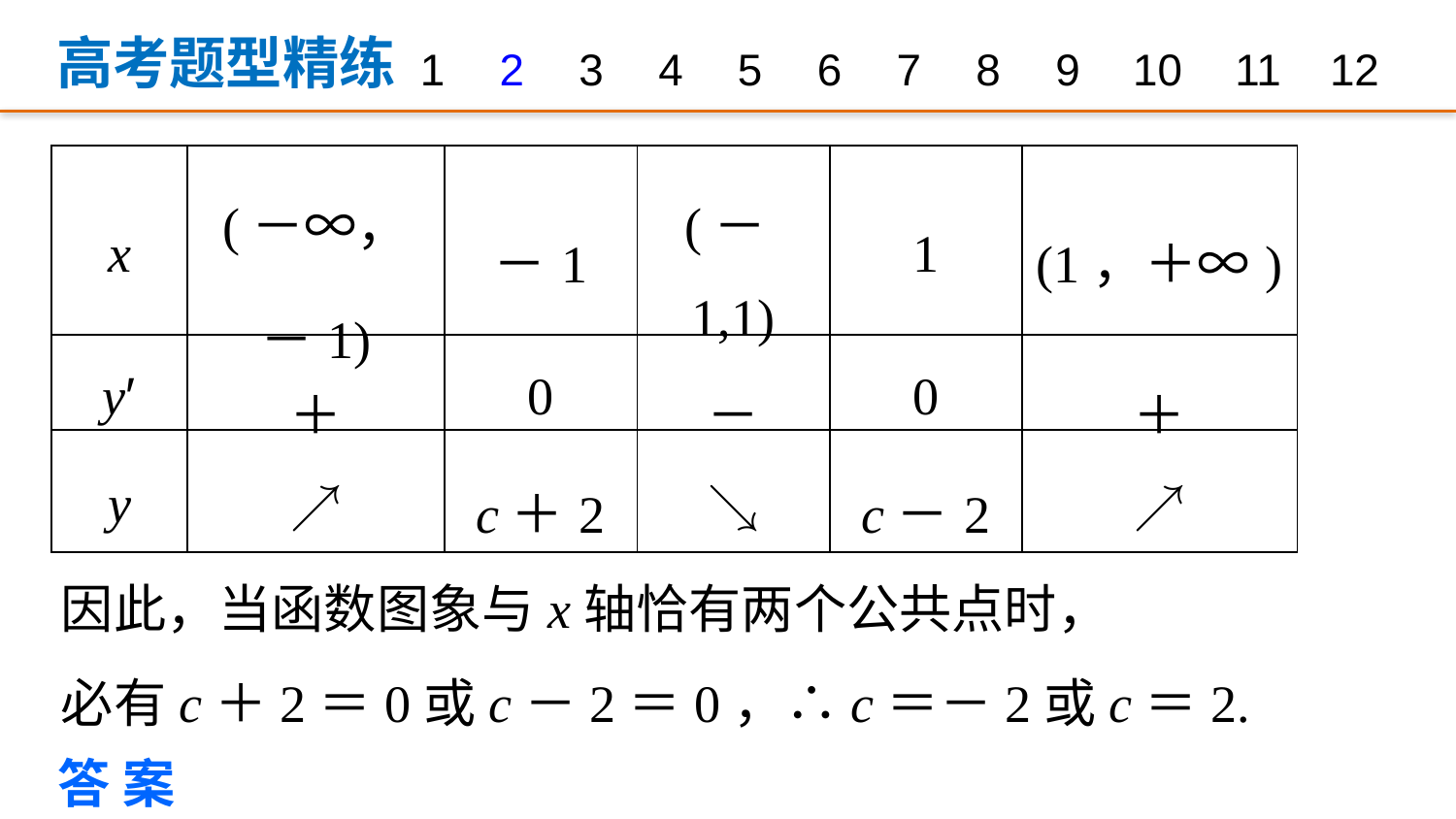

高考题型精练
1
2
3
4
5
6
7
8
9
12
10
11
| x | (－∞， －1) | －1 | (－1,1) | 1 | (1，＋∞) |
| --- | --- | --- | --- | --- | --- |
| y′ | ＋ | 0 | － | 0 | ＋ |
| y | ↗ | c＋2 | ↘ | c－2 | ↗ |
因此，当函数图象与x轴恰有两个公共点时，
必有c＋2＝0或c－2＝0，∴c＝－2或c＝2.
答案　A